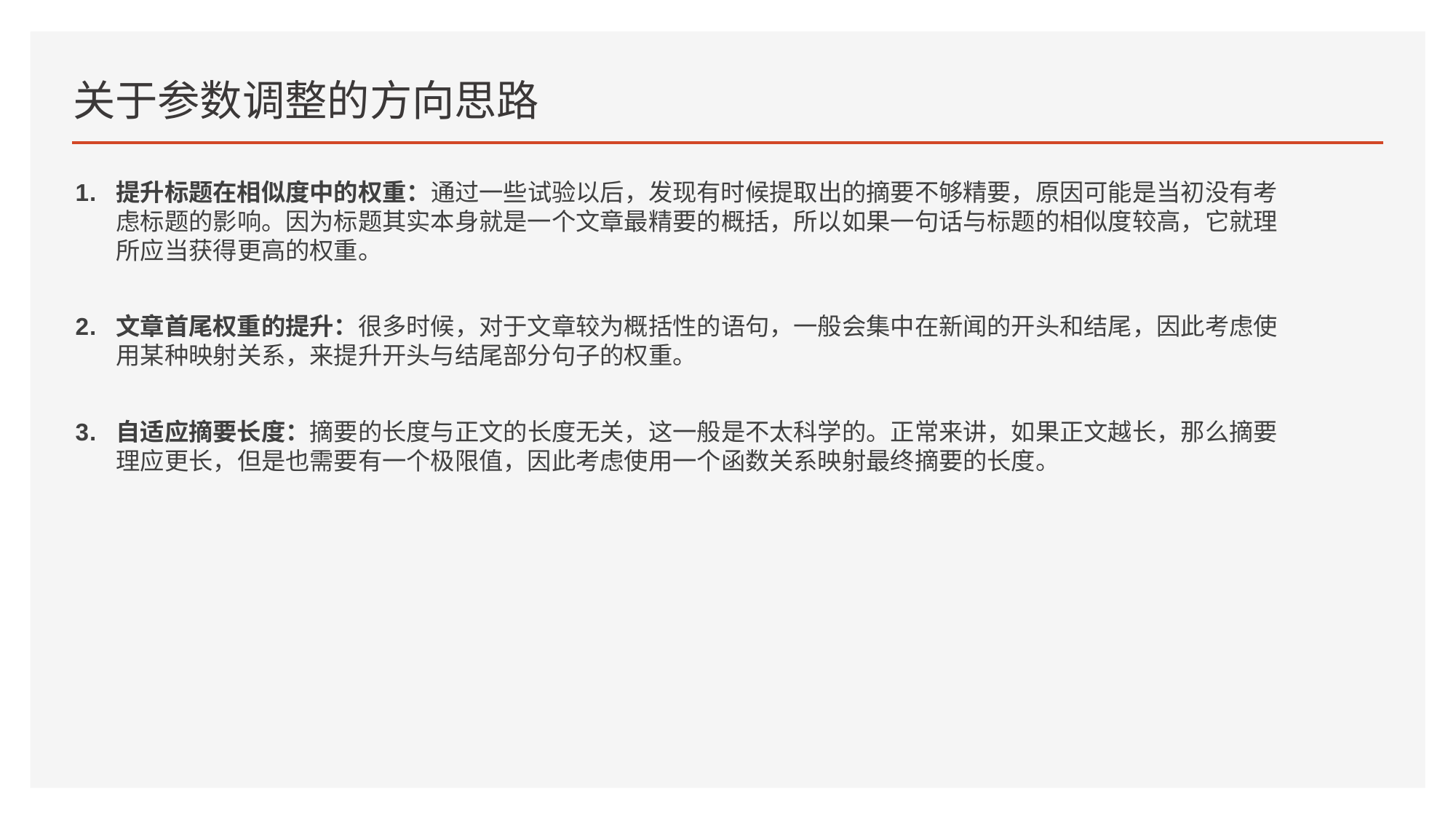

# 关于参数调整的方向思路
提升标题在相似度中的权重：通过一些试验以后，发现有时候提取出的摘要不够精要，原因可能是当初没有考虑标题的影响。因为标题其实本身就是一个文章最精要的概括，所以如果一句话与标题的相似度较高，它就理所应当获得更高的权重。

文章首尾权重的提升：很多时候，对于文章较为概括性的语句，一般会集中在新闻的开头和结尾，因此考虑使用某种映射关系，来提升开头与结尾部分句子的权重。

自适应摘要长度：摘要的长度与正文的长度无关，这一般是不太科学的。正常来讲，如果正文越长，那么摘要理应更长，但是也需要有一个极限值，因此考虑使用一个函数关系映射最终摘要的长度。